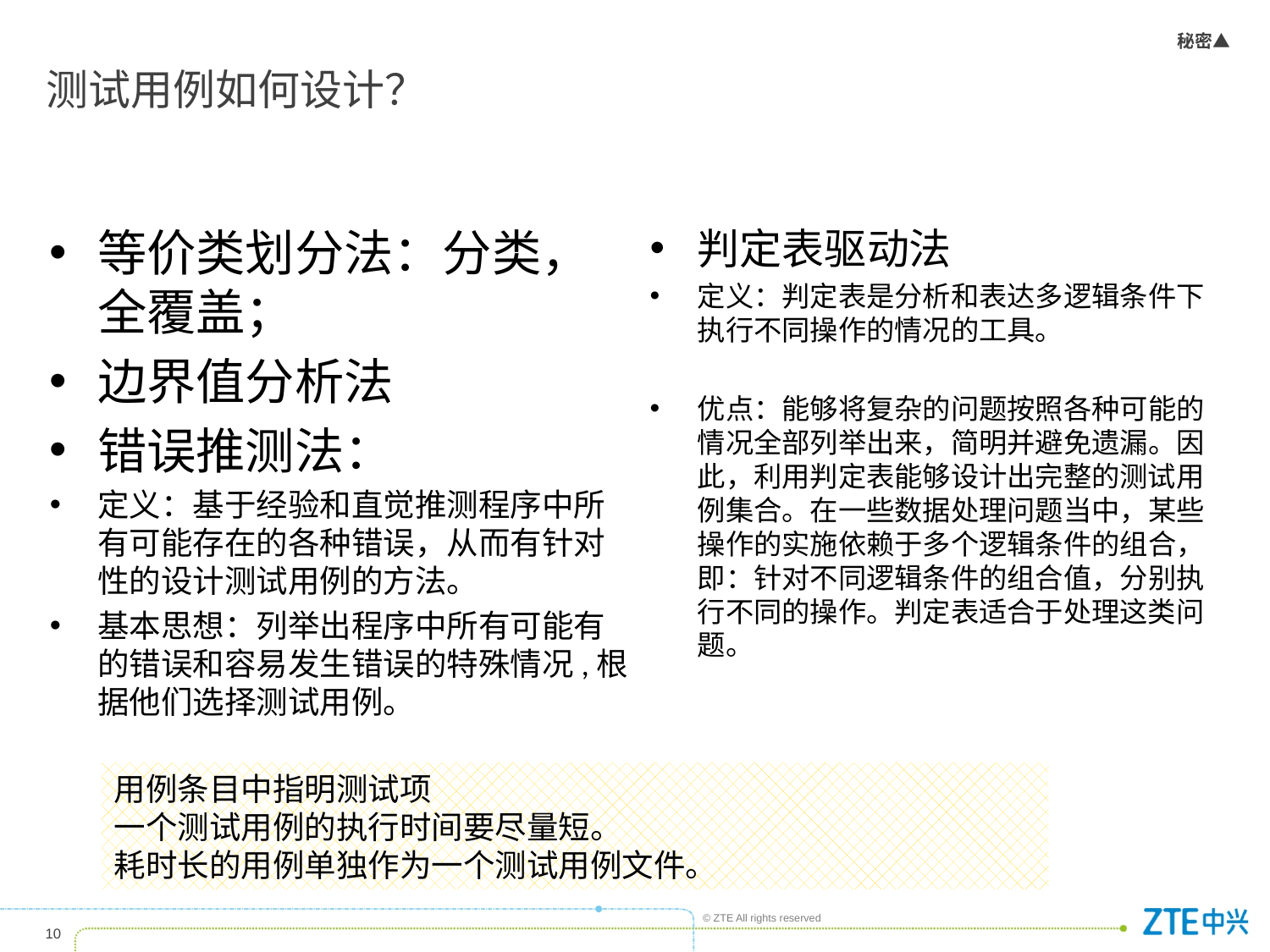

# 测试用例如何设计？
等价类划分法：分类，全覆盖；
边界值分析法
错误推测法：
定义：基于经验和直觉推测程序中所有可能存在的各种错误，从而有针对性的设计测试用例的方法。
基本思想：列举出程序中所有可能有的错误和容易发生错误的特殊情况,根据他们选择测试用例。

判定表驱动法
定义：判定表是分析和表达多逻辑条件下执行不同操作的情况的工具。

优点：能够将复杂的问题按照各种可能的情况全部列举出来，简明并避免遗漏。因此，利用判定表能够设计出完整的测试用例集合。在一些数据处理问题当中，某些操作的实施依赖于多个逻辑条件的组合，即：针对不同逻辑条件的组合值，分别执行不同的操作。判定表适合于处理这类问题。

用例条目中指明测试项
一个测试用例的执行时间要尽量短。
耗时长的用例单独作为一个测试用例文件。